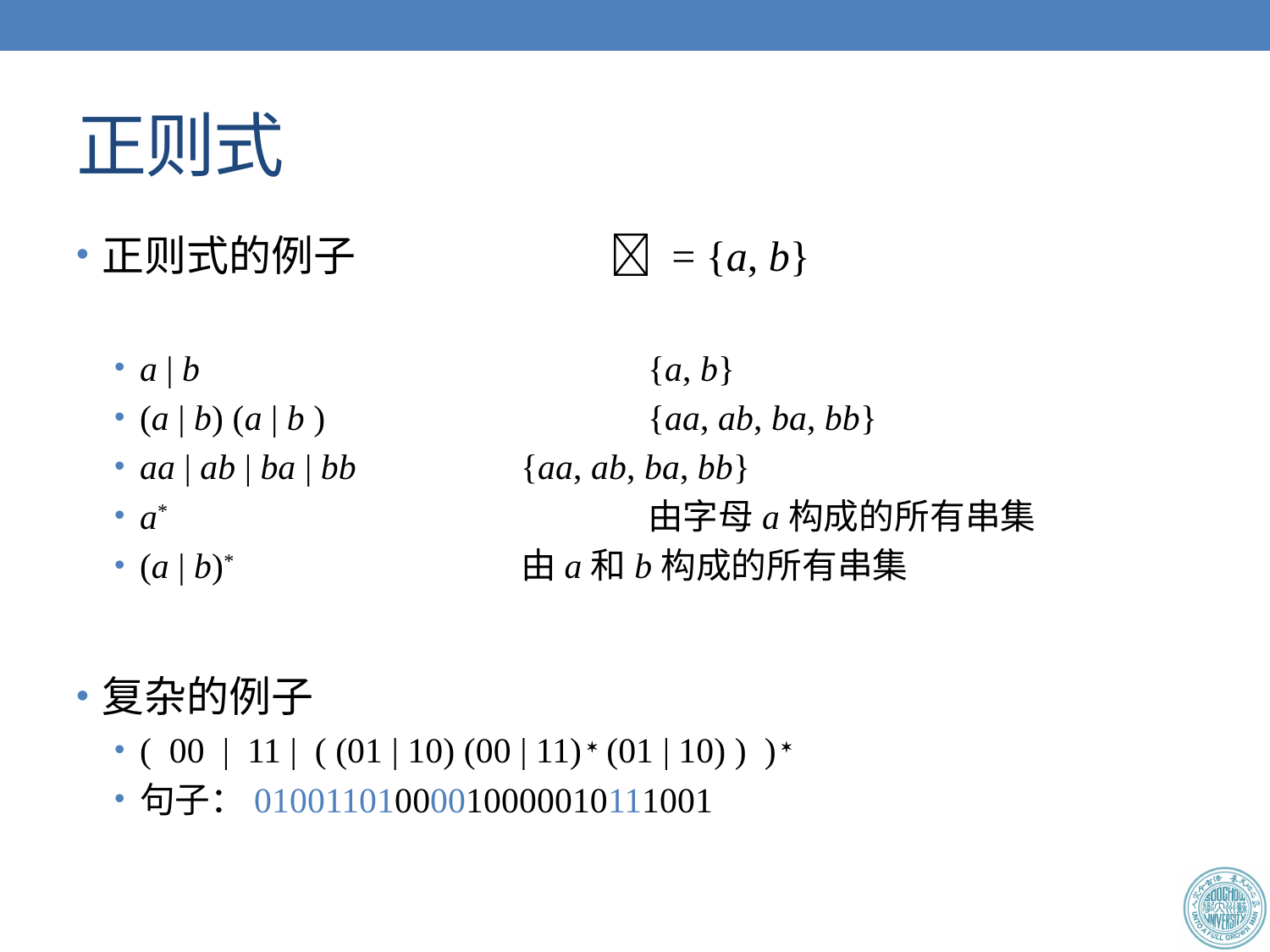

# 正则式
正则式的例子		∑ = {a, b}

a | b				{a, b}
(a | b) (a | b )			{aa, ab, ba, bb}
aa | ab | ba | bb		{aa, ab, ba, bb}
a*				由字母a构成的所有串集
(a | b)*			由a和b构成的所有串集

复杂的例子
(  00  |  11 |  ( (01 | 10) (00 | 11) ∗ (01 | 10) )  ) ∗
句子：01001101000010000010111001